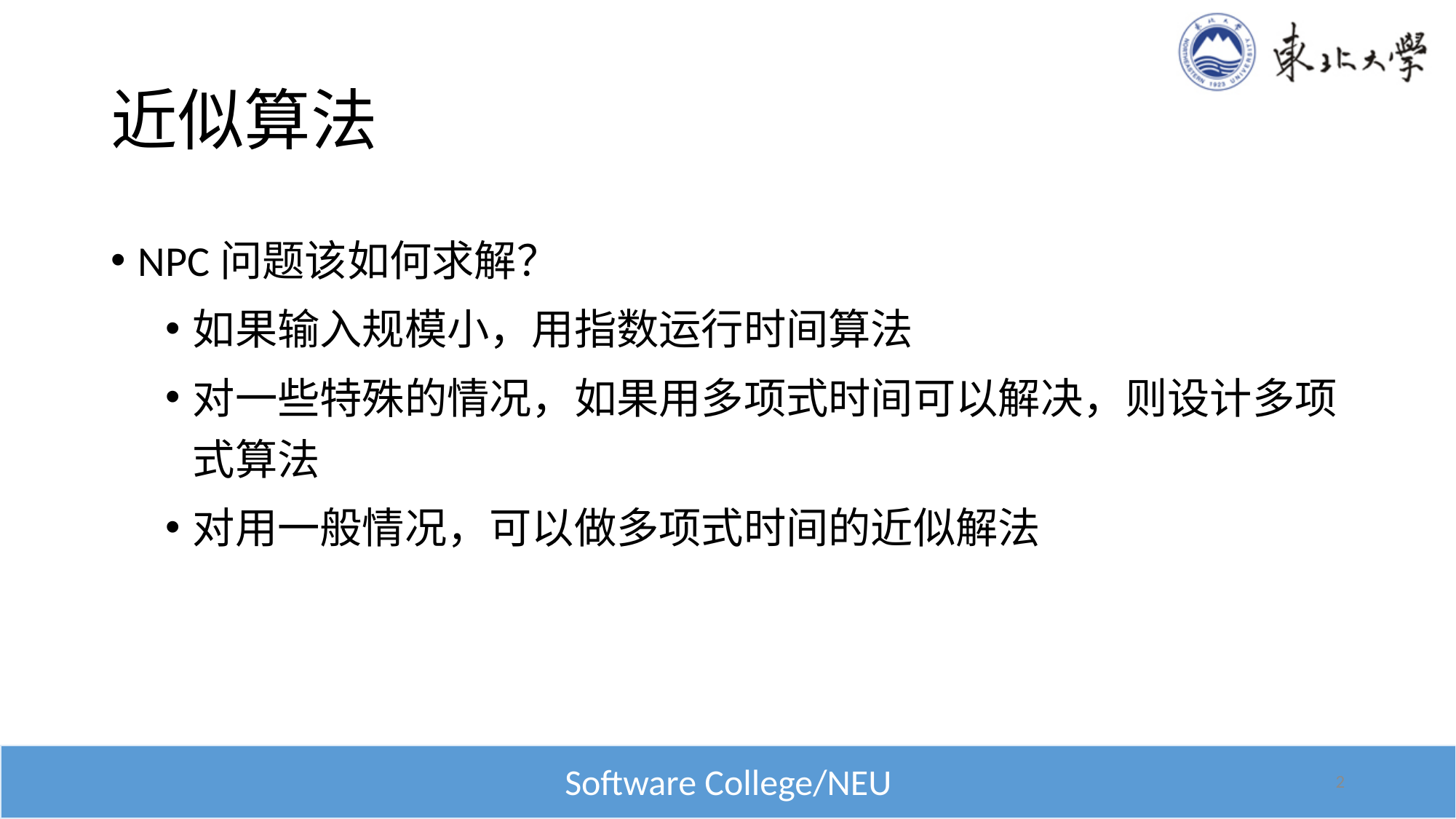

# 近似算法
NPC问题该如何求解？
如果输入规模小，用指数运行时间算法
对一些特殊的情况，如果用多项式时间可以解决，则设计多项式算法
对用一般情况，可以做多项式时间的近似解法